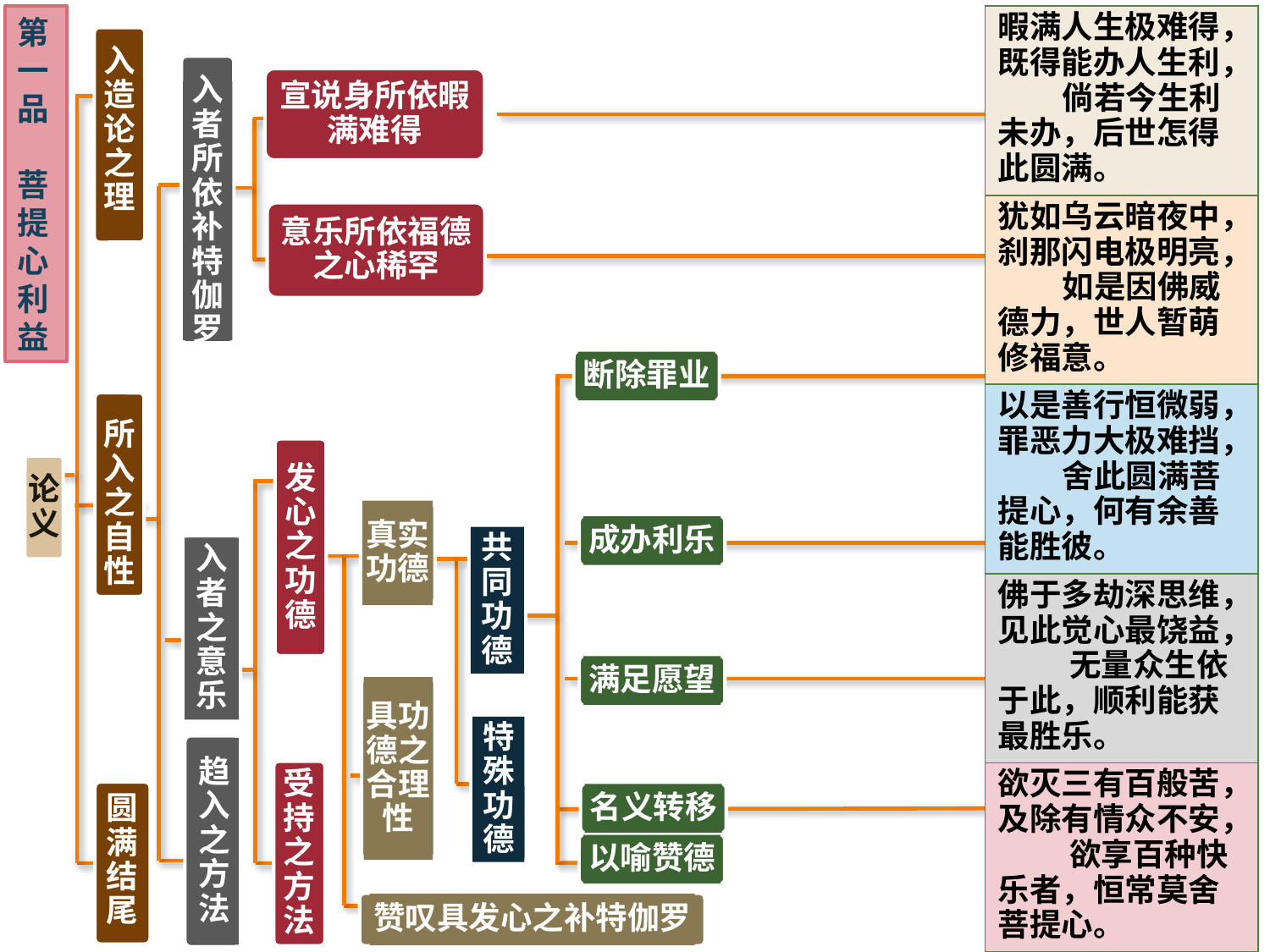

第一
品
 菩提心利益
| 暇满人生极难得，既得能办人生利， 倘若今生利未办，后世怎得此圆满。 |
| --- |
| 犹如乌云暗夜中，刹那闪电极明亮， 如是因佛威德力，世人暂萌修福意。 |
| 以是善行恒微弱，罪恶力大极难挡， 舍此圆满菩提心，何有余善能胜彼。 |
| 佛于多劫深思维，见此觉心最饶益， 无量众生依于此，顺利能获最胜乐。 |
| 欲灭三有百般苦，及除有情众不安， 欲享百种快乐者，恒常莫舍菩提心。 |
| 生死狱系苦有情，倘若生起菩提心， 即刻得名诸佛子，世间人天应礼敬。 |
入造论之理

入者所依补特伽罗

宣说身所依暇满难得

意乐所依福德之心稀罕

断除罪业

所入之自性

发心之功德

论义

真实功德

成办利乐

共同功德

入者之意乐

满足愿望

具功德之合理性

特殊功德

趋入之方法

受持之方法
圆满结尾

名义转移

以喻赞德

赞叹具发心之补特伽罗